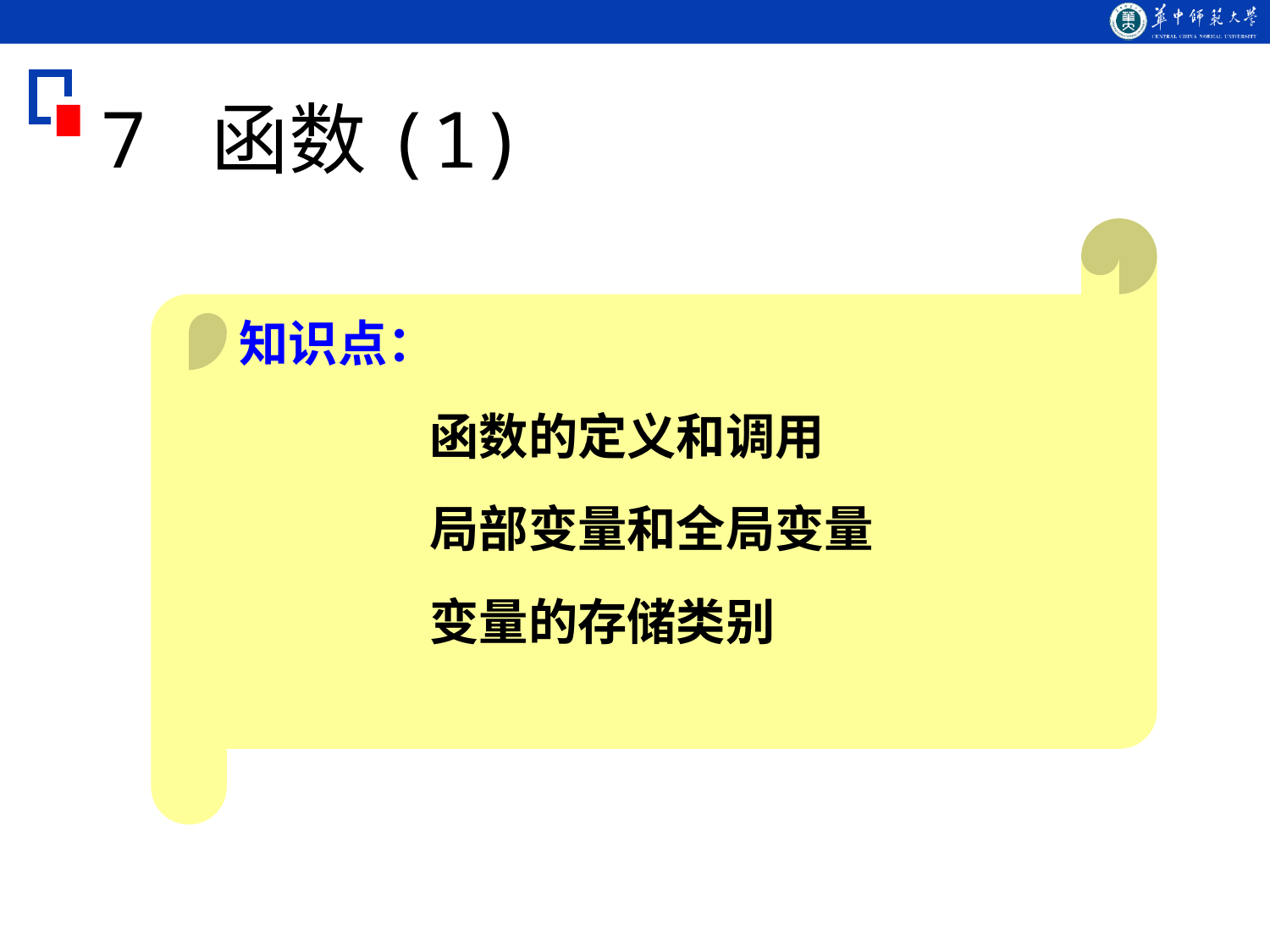

# 7 函数(1)
知识点：
		函数的定义和调用
		局部变量和全局变量
		变量的存储类别